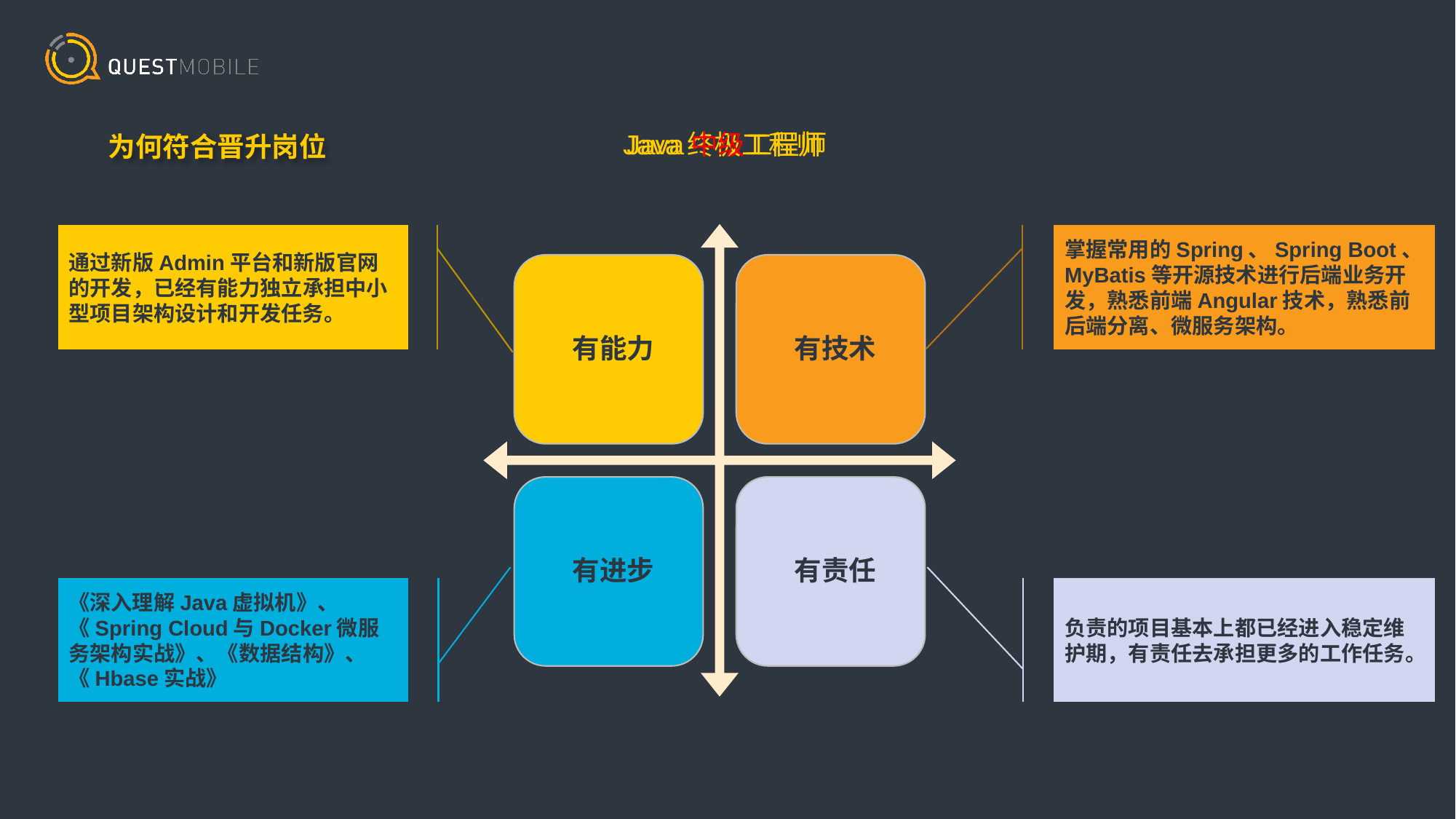

Java终极工程师
Java中级工程师
为何符合晋升岗位

有能力
有技术
有进步
有责任
掌握常用的Spring、Spring Boot、MyBatis等开源技术进行后端业务开发，熟悉前端Angular技术，熟悉前后端分离、微服务架构。
通过新版Admin平台和新版官网的开发，已经有能力独立承担中小型项目架构设计和开发任务。
《深入理解Java虚拟机》、《Spring Cloud与Docker微服务架构实战》、《数据结构》、《Hbase实战》
负责的项目基本上都已经进入稳定维护期，有责任去承担更多的工作任务。